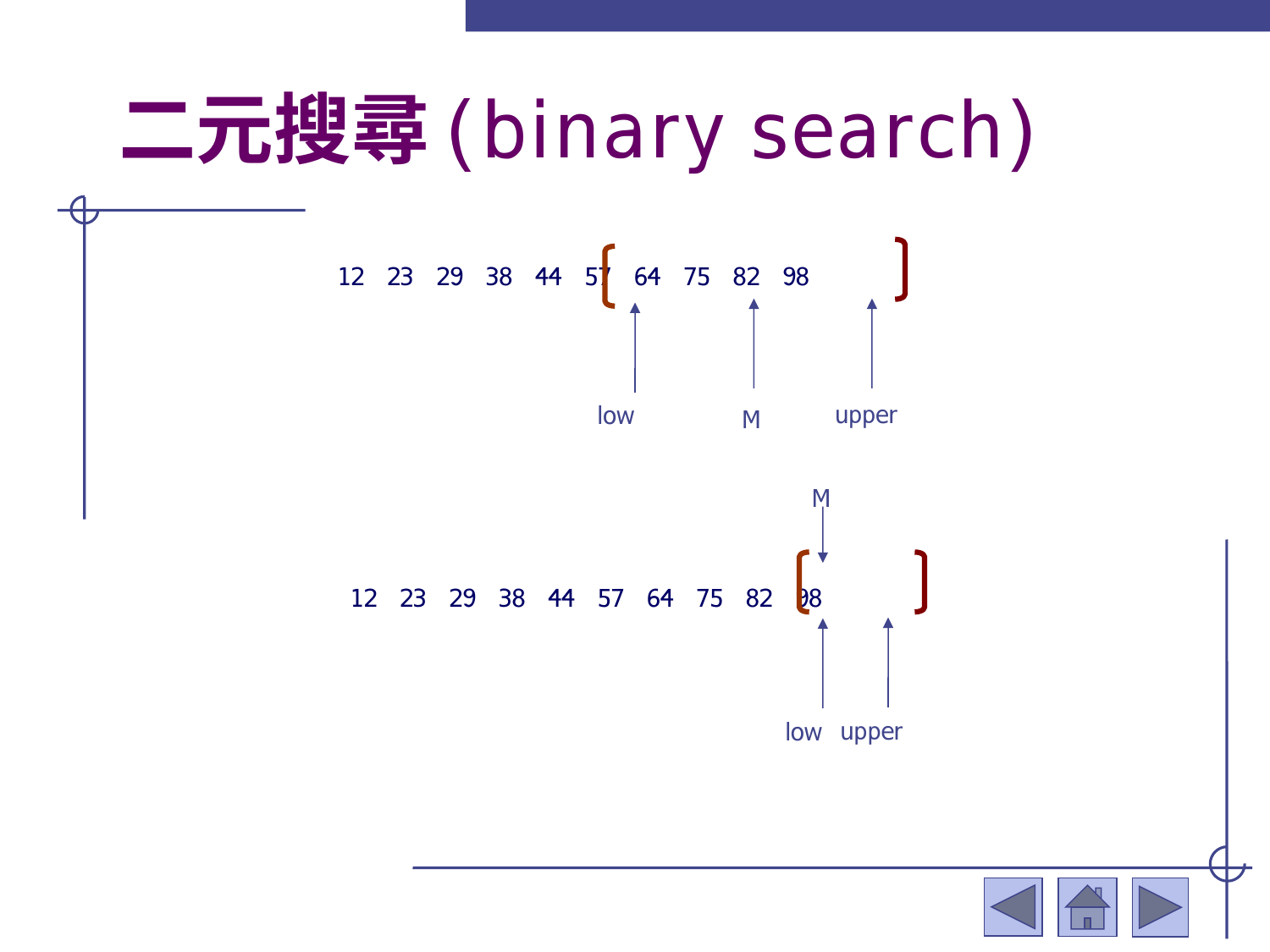

# 二元搜尋(binary search)

12   23   29   38   44   57   64   75   82   98

upper
low
M
M

12   23   29   38   44   57   64   75   82   98

upper
low